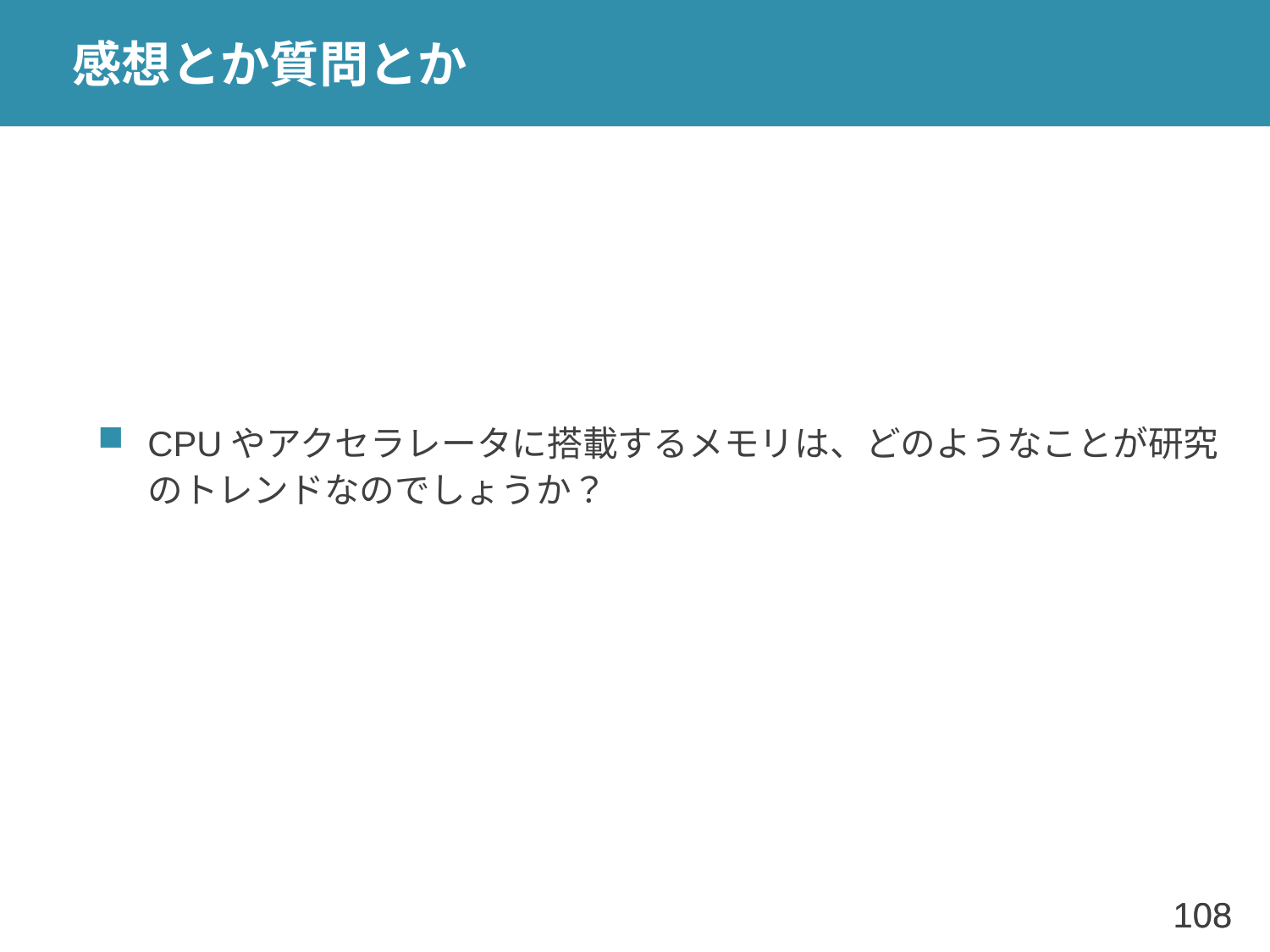

# 感想とか質問とか
CPUやアクセラレータに搭載するメモリは、どのようなことが研究のトレンドなのでしょうか？